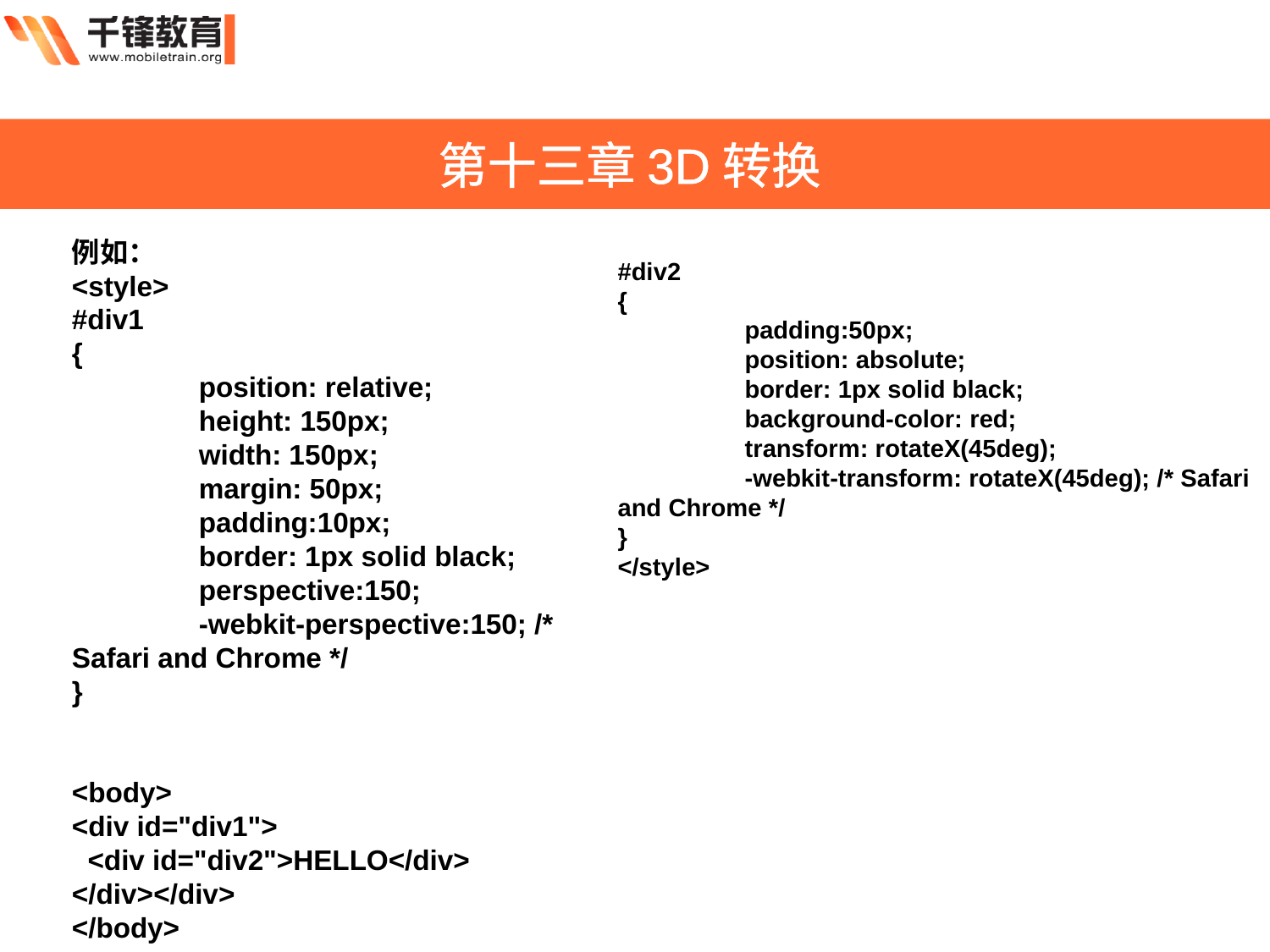

第十三章3D转换
例如：
<style>
#div1
{
	position: relative;
	height: 150px;
	width: 150px;
	margin: 50px;
	padding:10px;
	border: 1px solid black;
	perspective:150;
	-webkit-perspective:150; /* Safari and Chrome */
}

<body>
<div id="div1">
  <div id="div2">HELLO</div>
</div></div>
</body>
#div2
{
	padding:50px;
	position: absolute;
	border: 1px solid black;
	background-color: red;
	transform: rotateX(45deg);
	-webkit-transform: rotateX(45deg); /* Safari and Chrome */
}
</style>